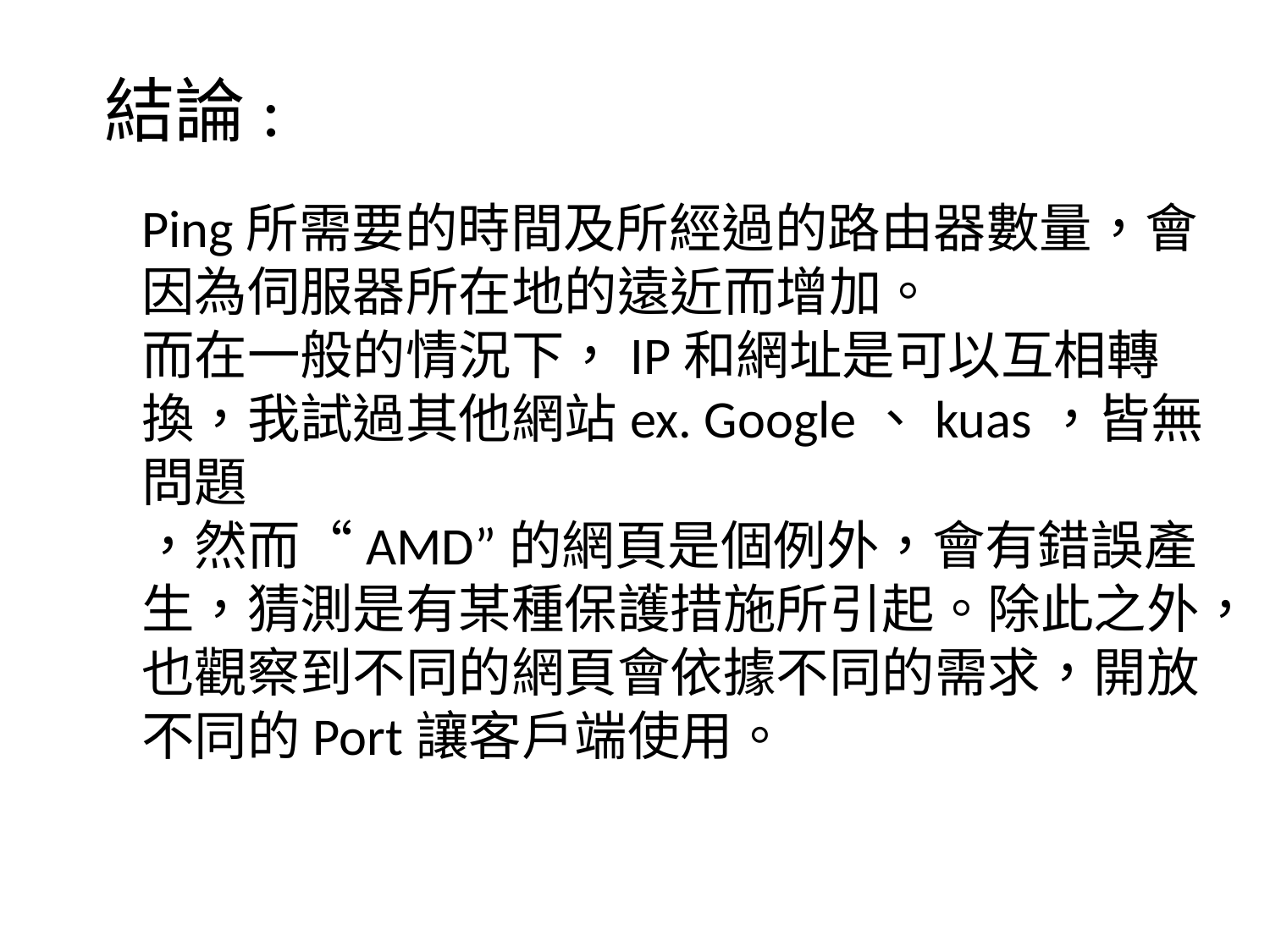

結論:
Ping所需要的時間及所經過的路由器數量，會因為伺服器所在地的遠近而增加。
而在一般的情況下，IP和網址是可以互相轉換，我試過其他網站ex. Google、kuas，皆無問題
，然而“AMD”的網頁是個例外，會有錯誤產生，猜測是有某種保護措施所引起。除此之外，也觀察到不同的網頁會依據不同的需求，開放不同的Port讓客戶端使用。